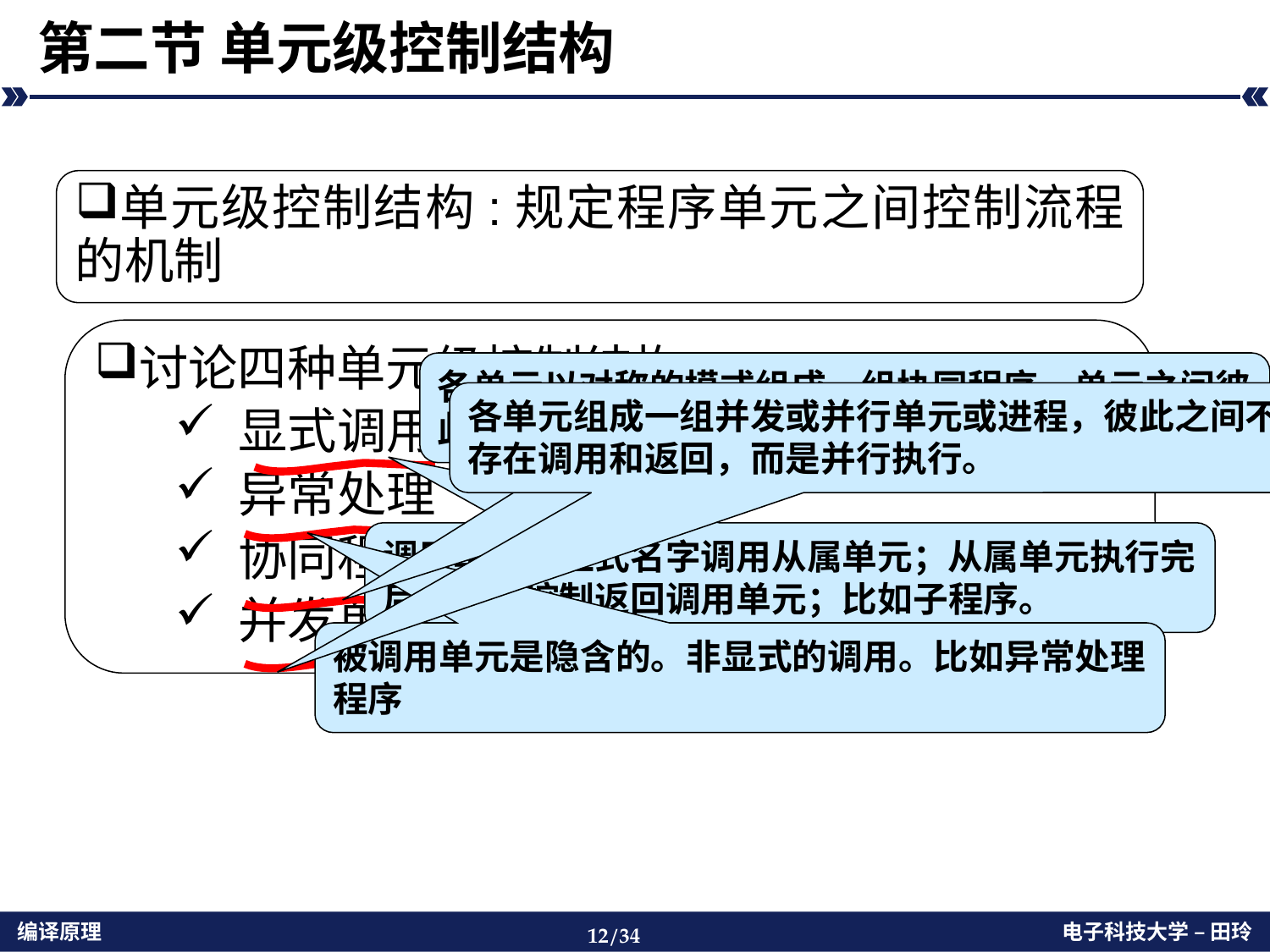

# 第二节 单元级控制结构
单元级控制结构:规定程序单元之间控制流程的机制
讨论四种单元级控制结构
显式调用
异常处理
协同程序
并发单元
各单元以对称的模式组成一组协同程序，单元之间彼此显式激活。
各单元组成一组并发或并行单元或进程，彼此之间不存在调用和返回，而是并行执行。

调用单元以显式名字调用从属单元；从属单元执行完后，转移控制返回调用单元；比如子程序。

被调用单元是隐含的。非显式的调用。比如异常处理程序